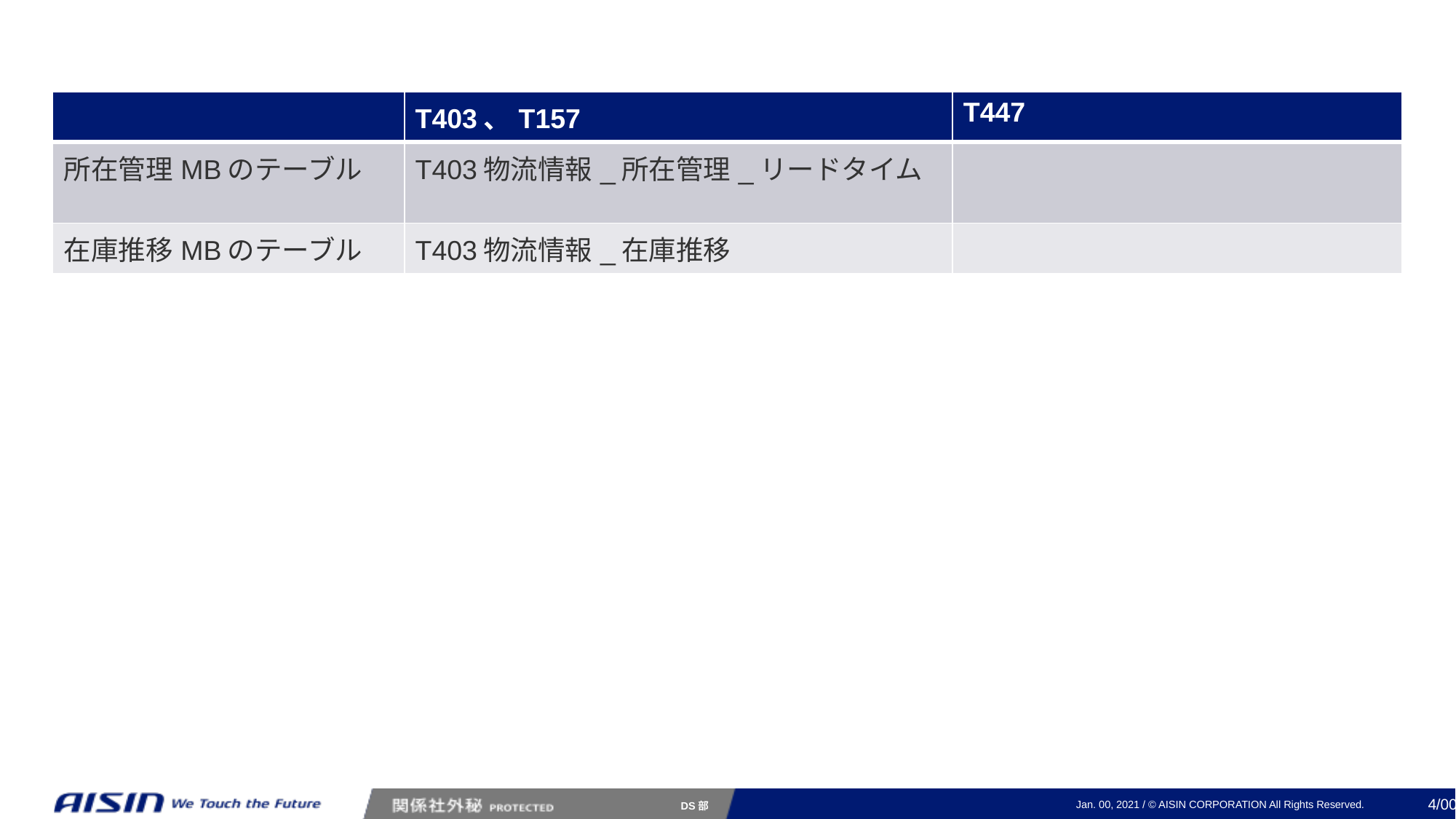

|  | T403、T157 | T447 |
| --- | --- | --- |
| 所在管理MBのテーブル | T403物流情報\_所在管理\_リードタイム |  |
| 在庫推移MBのテーブル | T403物流情報\_在庫推移 |  |